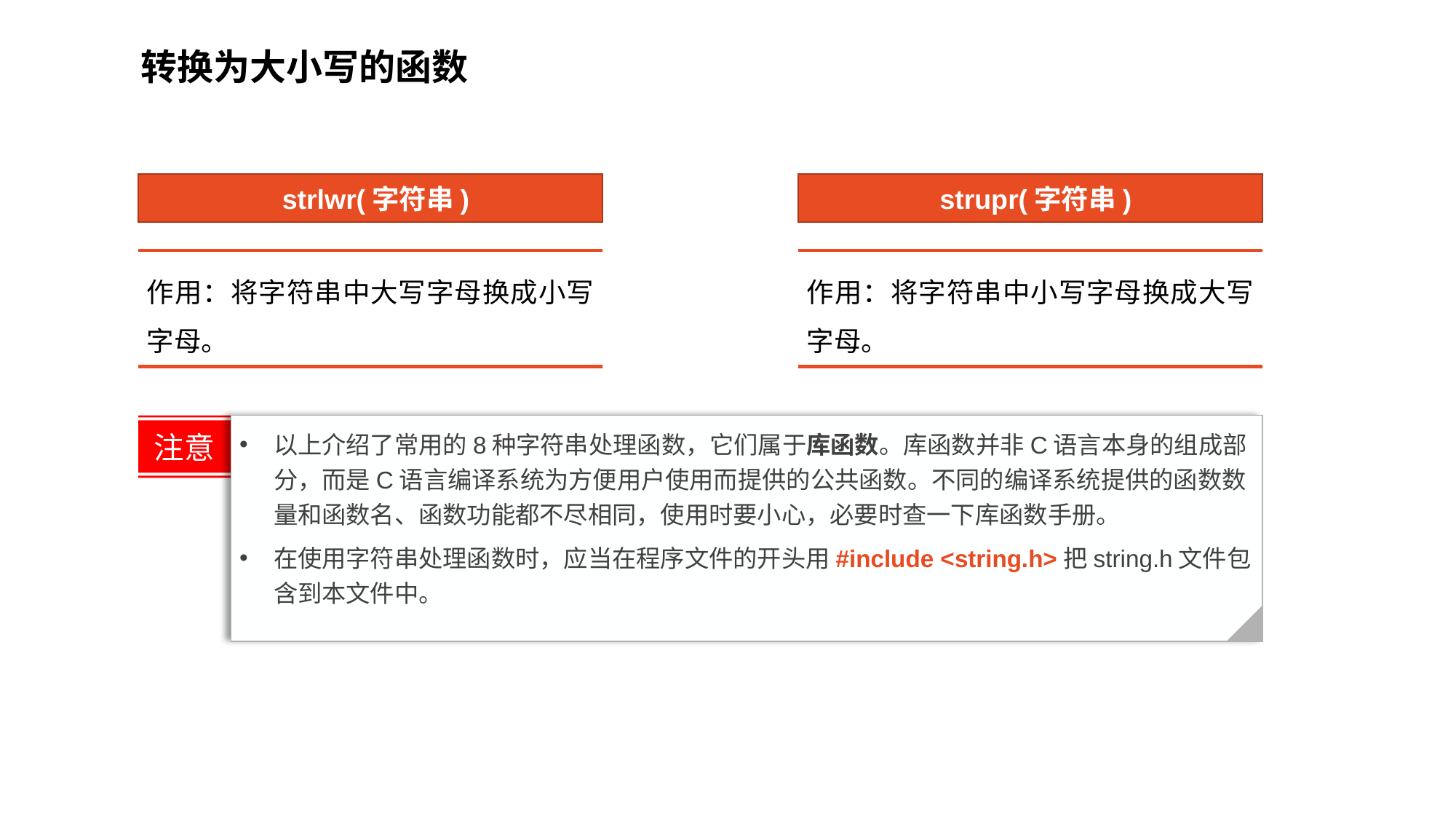

转换为大小写的函数
strlwr(字符串)
strupr(字符串)
作用：将字符串中大写字母换成小写字母。
作用：将字符串中小写字母换成大写字母。
注意
以上介绍了常用的8种字符串处理函数，它们属于库函数。库函数并非C语言本身的组成部分，而是C语言编译系统为方便用户使用而提供的公共函数。不同的编译系统提供的函数数量和函数名、函数功能都不尽相同，使用时要小心，必要时查一下库函数手册。
在使用字符串处理函数时，应当在程序文件的开头用#include <string.h>把string.h文件包含到本文件中。